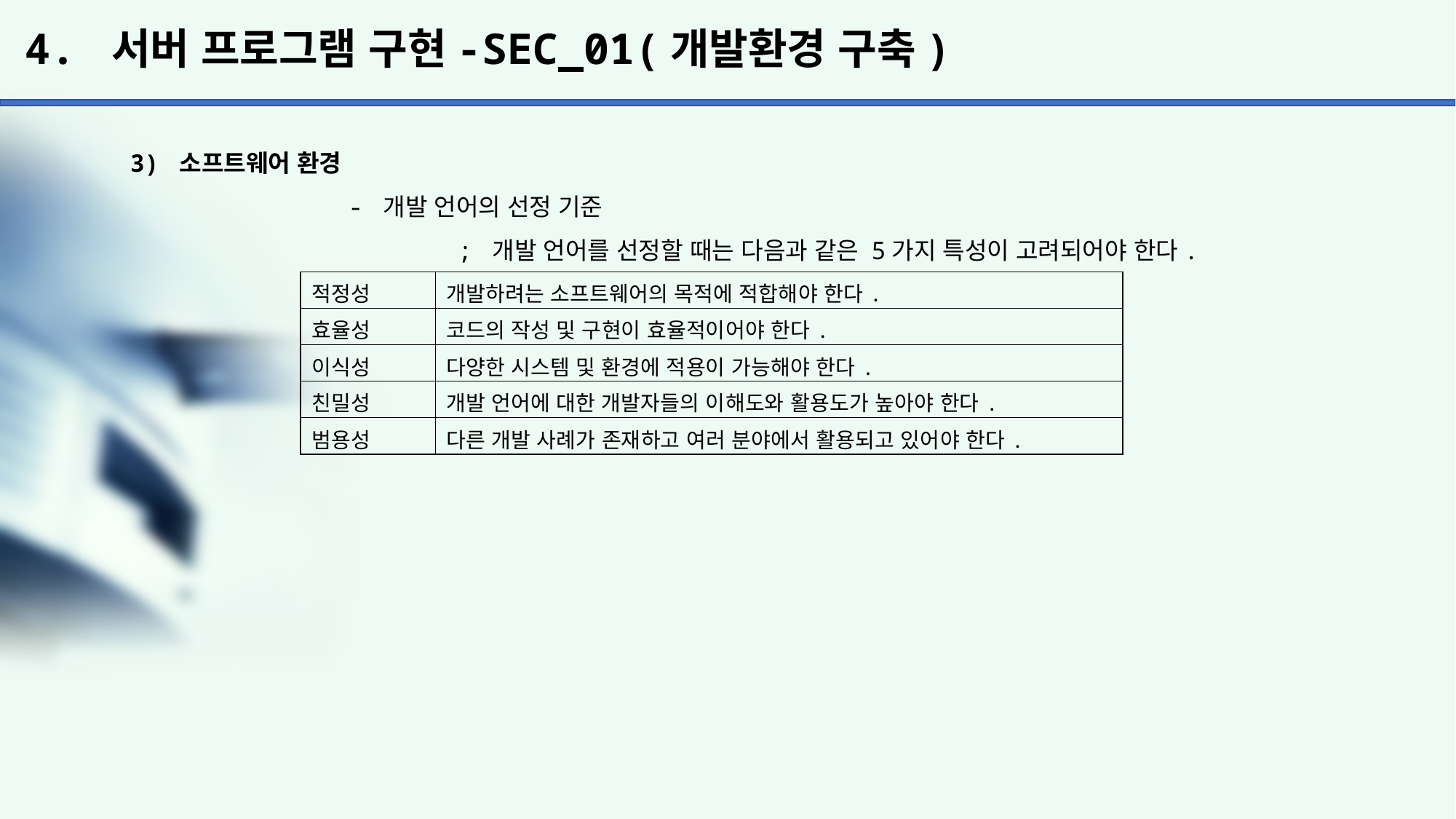

# 4. 서버 프로그램 구현-SEC_01(개발환경 구축)
3) 소프트웨어 환경
		- 개발 언어의 선정 기준
			; 개발 언어를 선정할 때는 다음과 같은 5가지 특성이 고려되어야 한다.
| 적정성 | 개발하려는 소프트웨어의 목적에 적합해야 한다. |
| --- | --- |
| 효율성 | 코드의 작성 및 구현이 효율적이어야 한다. |
| 이식성 | 다양한 시스템 및 환경에 적용이 가능해야 한다. |
| 친밀성 | 개발 언어에 대한 개발자들의 이해도와 활용도가 높아야 한다. |
| 범용성 | 다른 개발 사례가 존재하고 여러 분야에서 활용되고 있어야 한다. |